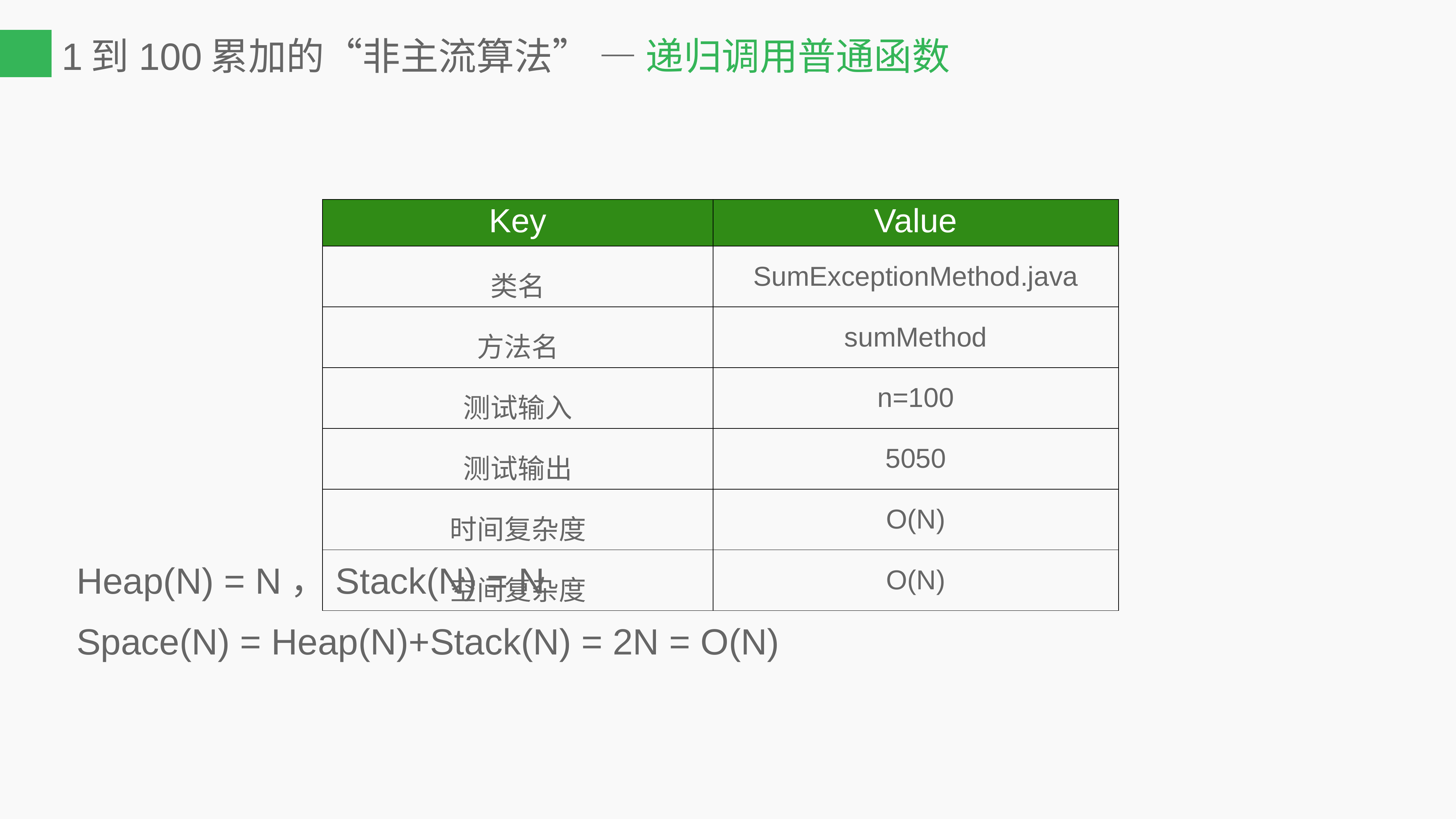

# 1到100累加的“非主流算法” — 递归调用普通函数

Heap(N) = N，Stack(N) = N
Space(N) = Heap(N)+Stack(N) = 2N = O(N)
| Key | Value |
| --- | --- |
| 类名 | SumExceptionMethod.java |
| 方法名 | sumMethod |
| 测试输入 | n=100 |
| 测试输出 | 5050 |
| 时间复杂度 | O(N) |
| 空间复杂度 | O(N) |